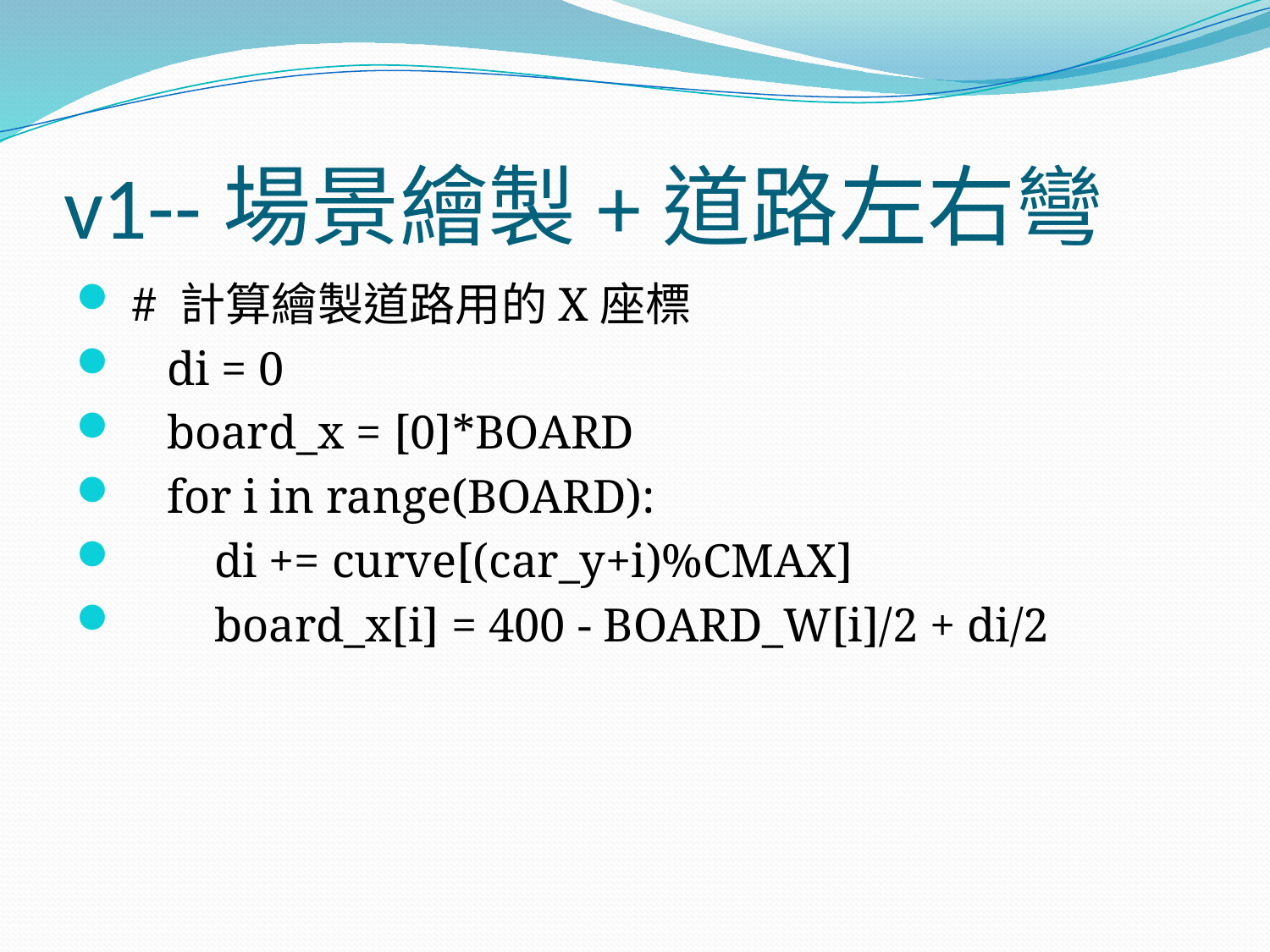

# v1--場景繪製+道路左右彎
 # 計算繪製道路用的X座標
    di = 0
    board_x = [0]*BOARD
    for i in range(BOARD):
        di += curve[(car_y+i)%CMAX]
        board_x[i] = 400 - BOARD_W[i]/2 + di/2